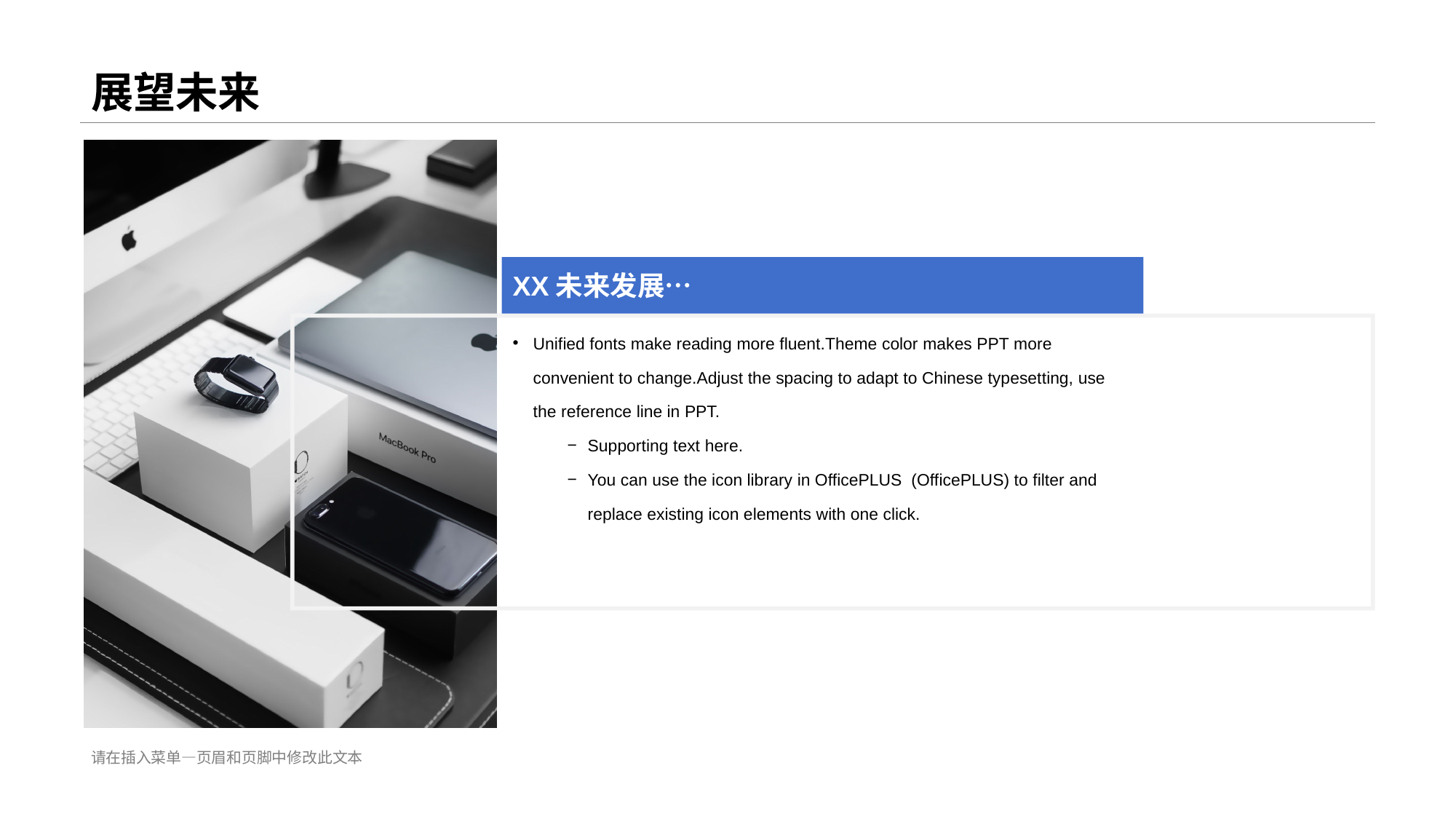

# 展望未来

XX未来发展…
Unified fonts make reading more fluent.Theme color makes PPT more convenient to change.Adjust the spacing to adapt to Chinese typesetting, use the reference line in PPT.
Supporting text here.
You can use the icon library in OfficePLUS  (OfficePLUS) to filter and replace existing icon elements with one click.

请在插入菜单—页眉和页脚中修改此文本
25